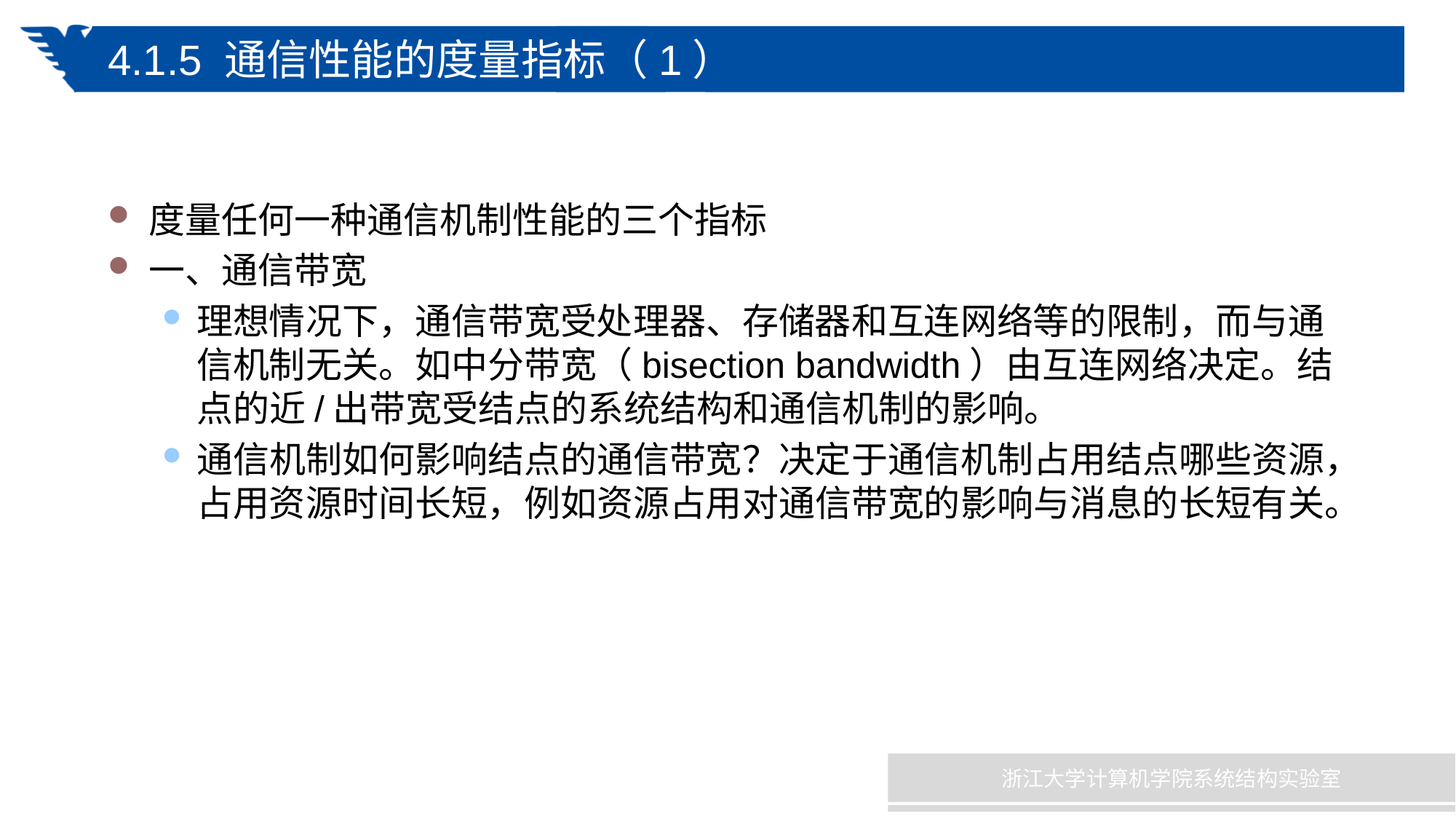

# 4.1.5 通信性能的度量指标（1）
度量任何一种通信机制性能的三个指标
一、通信带宽
理想情况下，通信带宽受处理器、存储器和互连网络等的限制，而与通信机制无关。如中分带宽（bisection bandwidth）由互连网络决定。结点的近/出带宽受结点的系统结构和通信机制的影响。
通信机制如何影响结点的通信带宽？决定于通信机制占用结点哪些资源，占用资源时间长短，例如资源占用对通信带宽的影响与消息的长短有关。